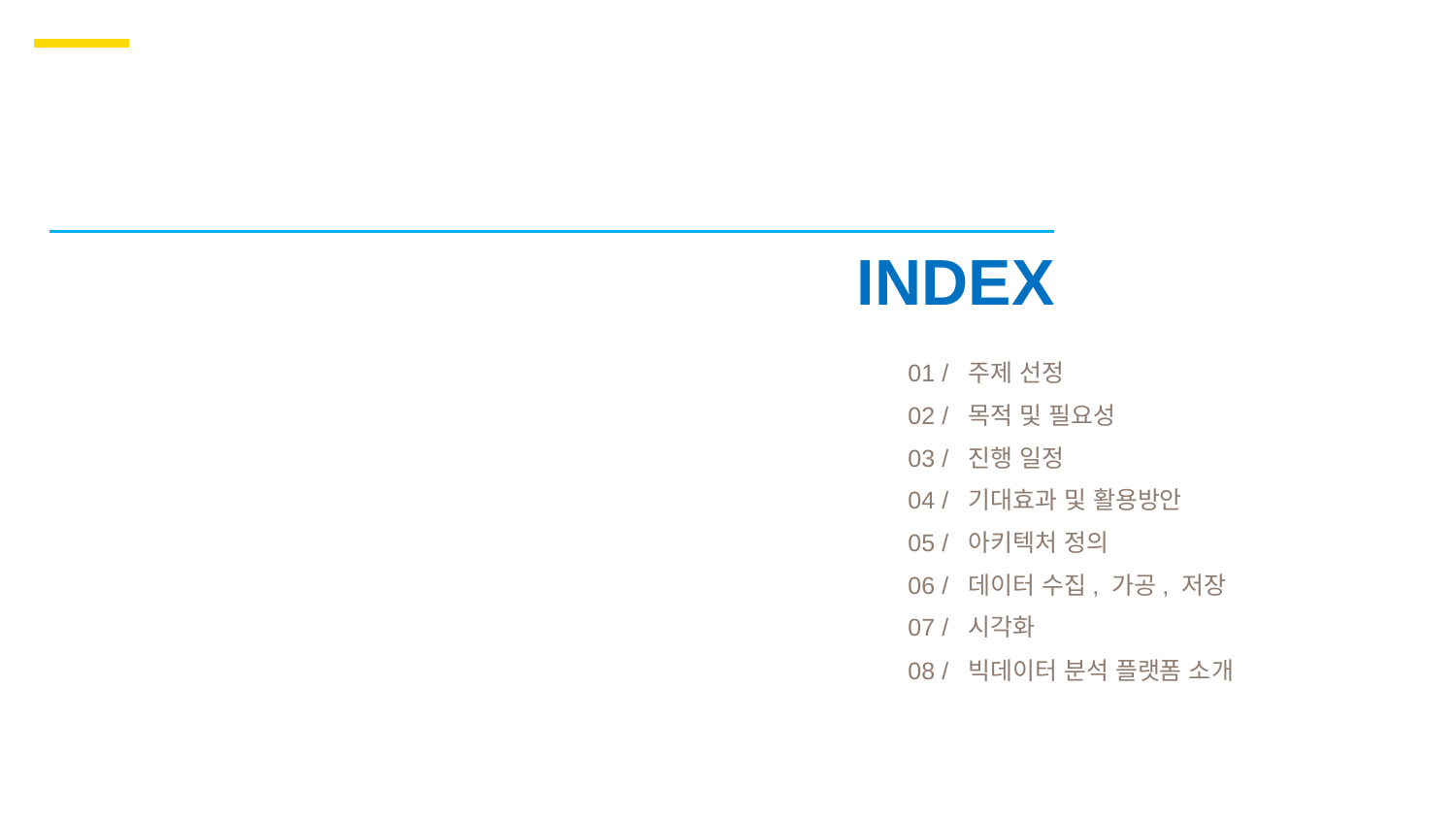

INDEX
01 /  주제 선정
02 /  목적 및 필요성
03 /  진행 일정
04 /  기대효과 및 활용방안
05 /  아키텍처 정의
06 /  데이터 수집, 가공, 저장
07 /  시각화
08 /  빅데이터 분석 플랫폼 소개